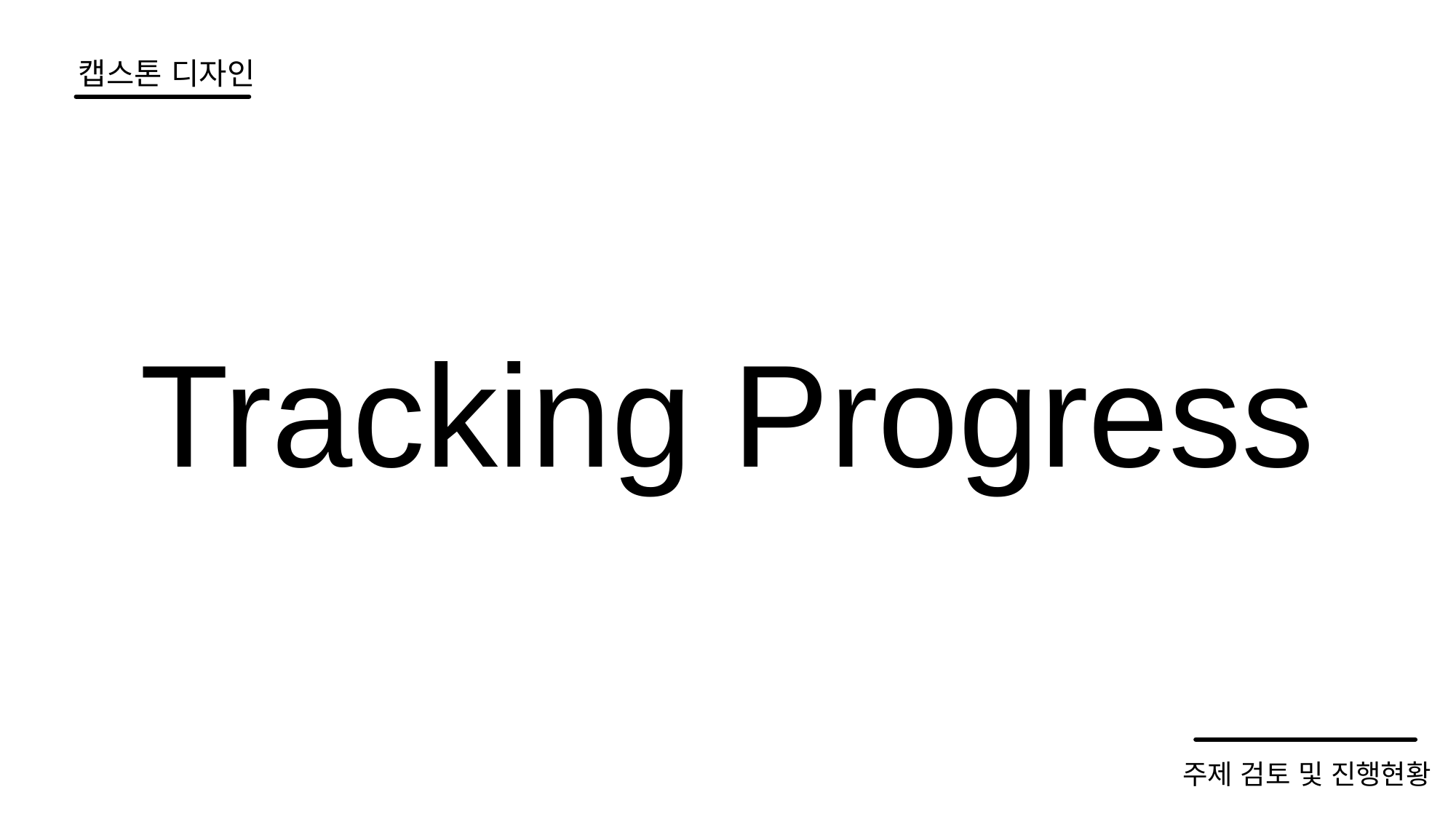

# 캡스톤 디자인
Tracking Progress
주제 검토 및 진행현황